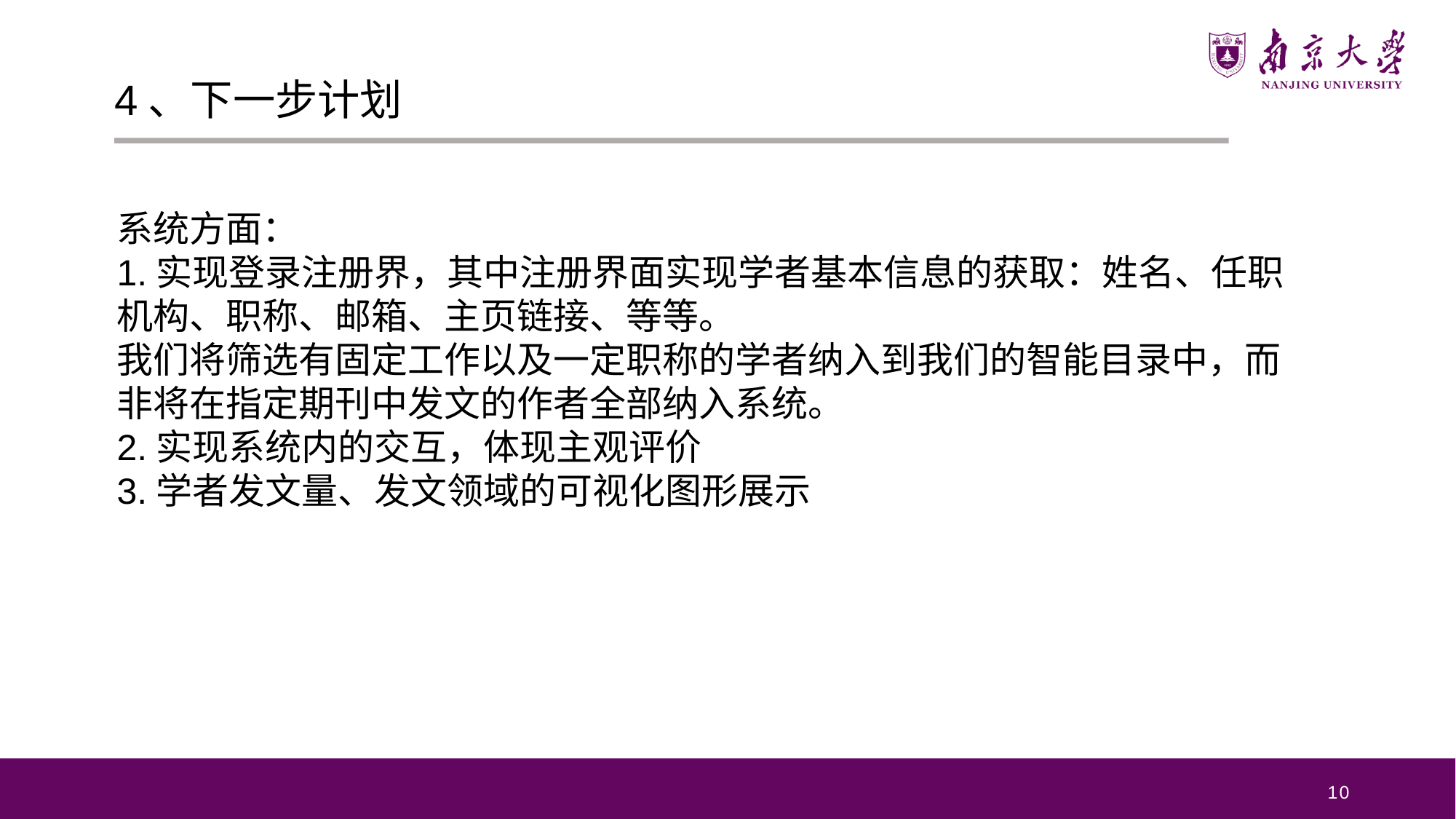

4、下一步计划

系统方面：
1.实现登录注册界，其中注册界面实现学者基本信息的获取：姓名、任职机构、职称、邮箱、主页链接、等等。
我们将筛选有固定工作以及一定职称的学者纳入到我们的智能目录中，而非将在指定期刊中发文的作者全部纳入系统。
2.实现系统内的交互，体现主观评价
3.学者发文量、发文领域的可视化图形展示

10